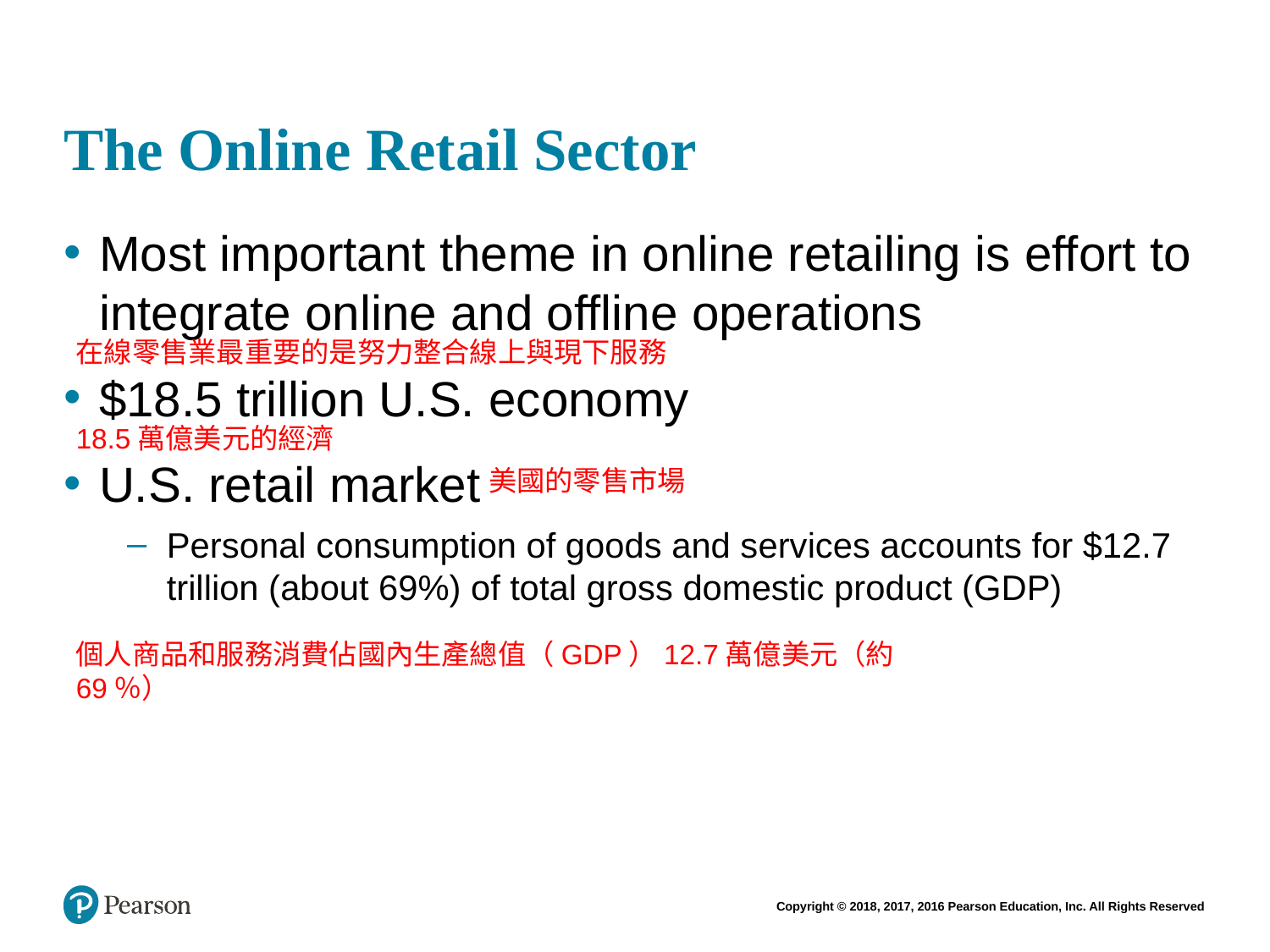

# The Online Retail Sector
Most important theme in online retailing is effort to integrate online and offline operations
$18.5 trillion U.S. economy
U.S. retail market
Personal consumption of goods and services accounts for $12.7 trillion (about 69%) of total gross domestic product (GDP)
在線零售業最重要的是努力整合線上與現下服務
18.5萬億美元的經濟
美國的零售市場
個人商品和服務消費佔國內生產總值（GDP）12.7萬億美元（約69％）